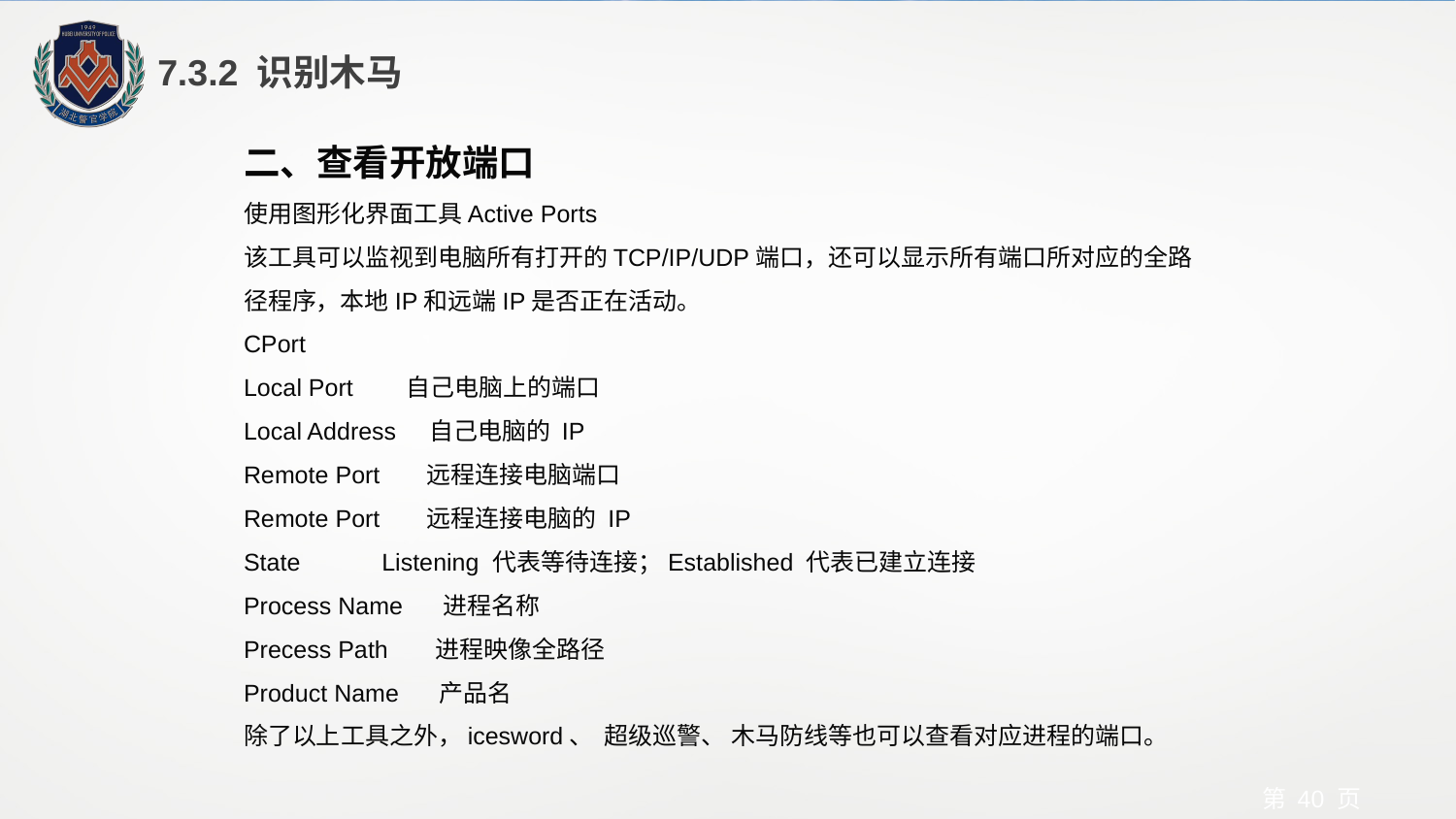

7.3.2 识别木马
二、查看开放端口
使用图形化界面工具Active Ports 该工具可以监视到电脑所有打开的TCP/IP/UDP端口，还可以显示所有端口所对应的全路径程序，本地IP和远端IP是否正在活动。 CPort        Local Port       自己电脑上的端口Local Address    自己电脑的 IPRemote Port      远程连接电脑端口Remote Port      远程连接电脑的 IPState            Listening 代表等待连接；Established 代表已建立连接Process Name     进程名称Precess Path      进程映像全路径Product Name     产品名除了以上工具之外，icesword、  超级巡警、 木马防线等也可以查看对应进程的端口。